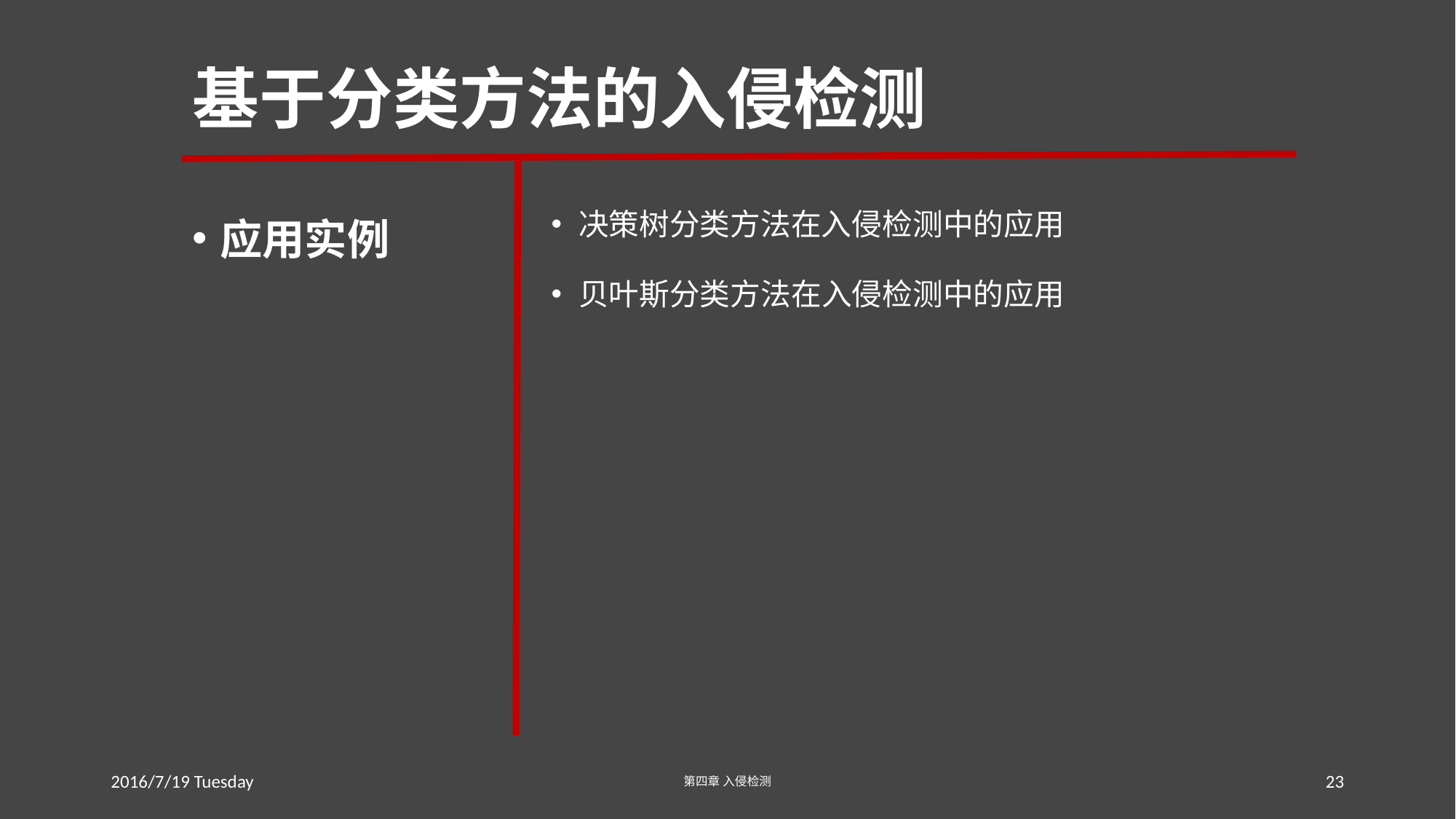

# 基于分类方法的入侵检测
应用实例
决策树分类方法在入侵检测中的应用
贝叶斯分类方法在入侵检测中的应用
2016/7/19 Tuesday
第四章 入侵检测
23